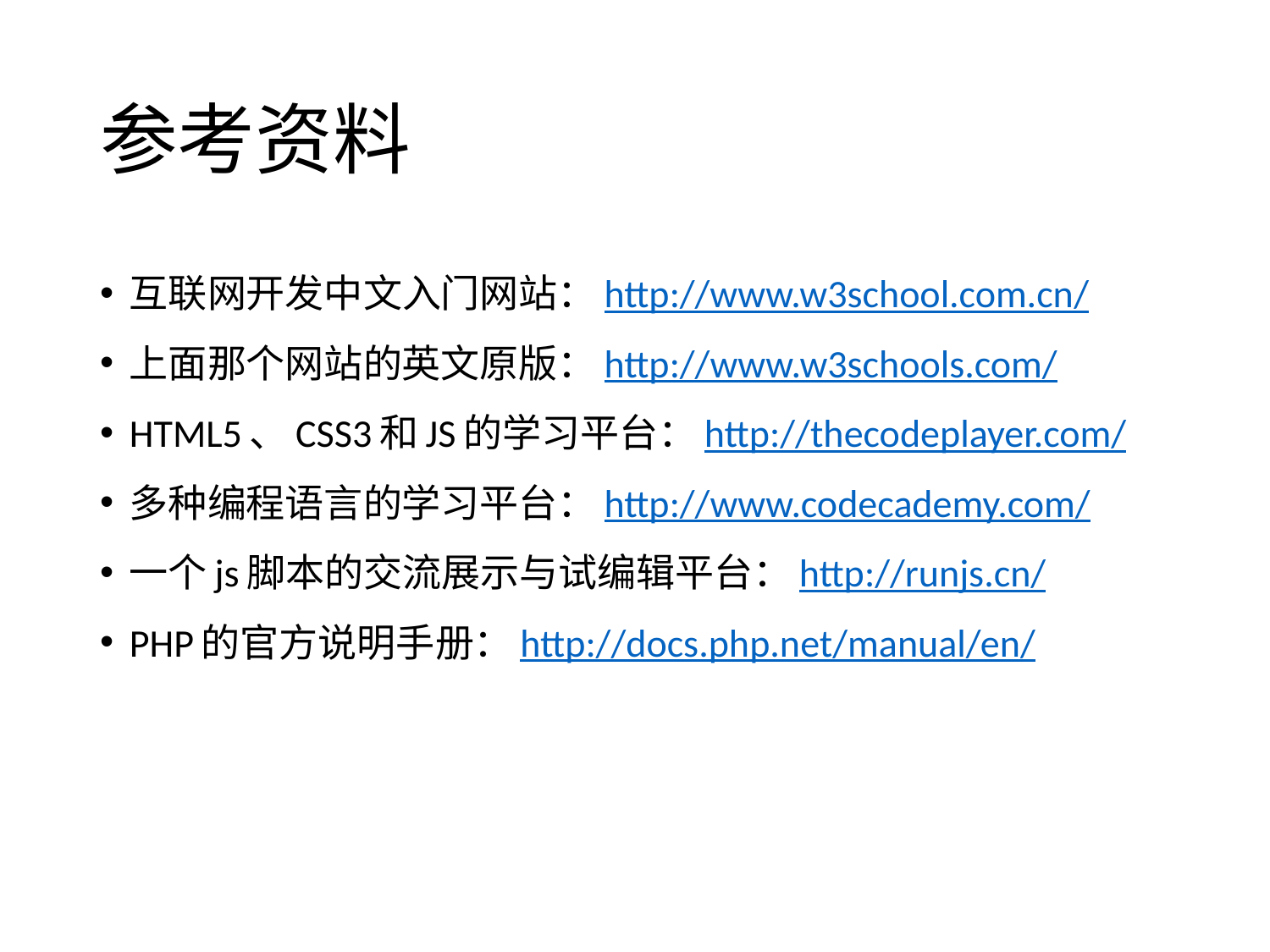

# 参考资料
互联网开发中文入门网站：http://www.w3school.com.cn/
上面那个网站的英文原版：http://www.w3schools.com/
HTML5、CSS3和JS的学习平台：http://thecodeplayer.com/
多种编程语言的学习平台：http://www.codecademy.com/
一个js脚本的交流展示与试编辑平台：http://runjs.cn/
PHP的官方说明手册：http://docs.php.net/manual/en/